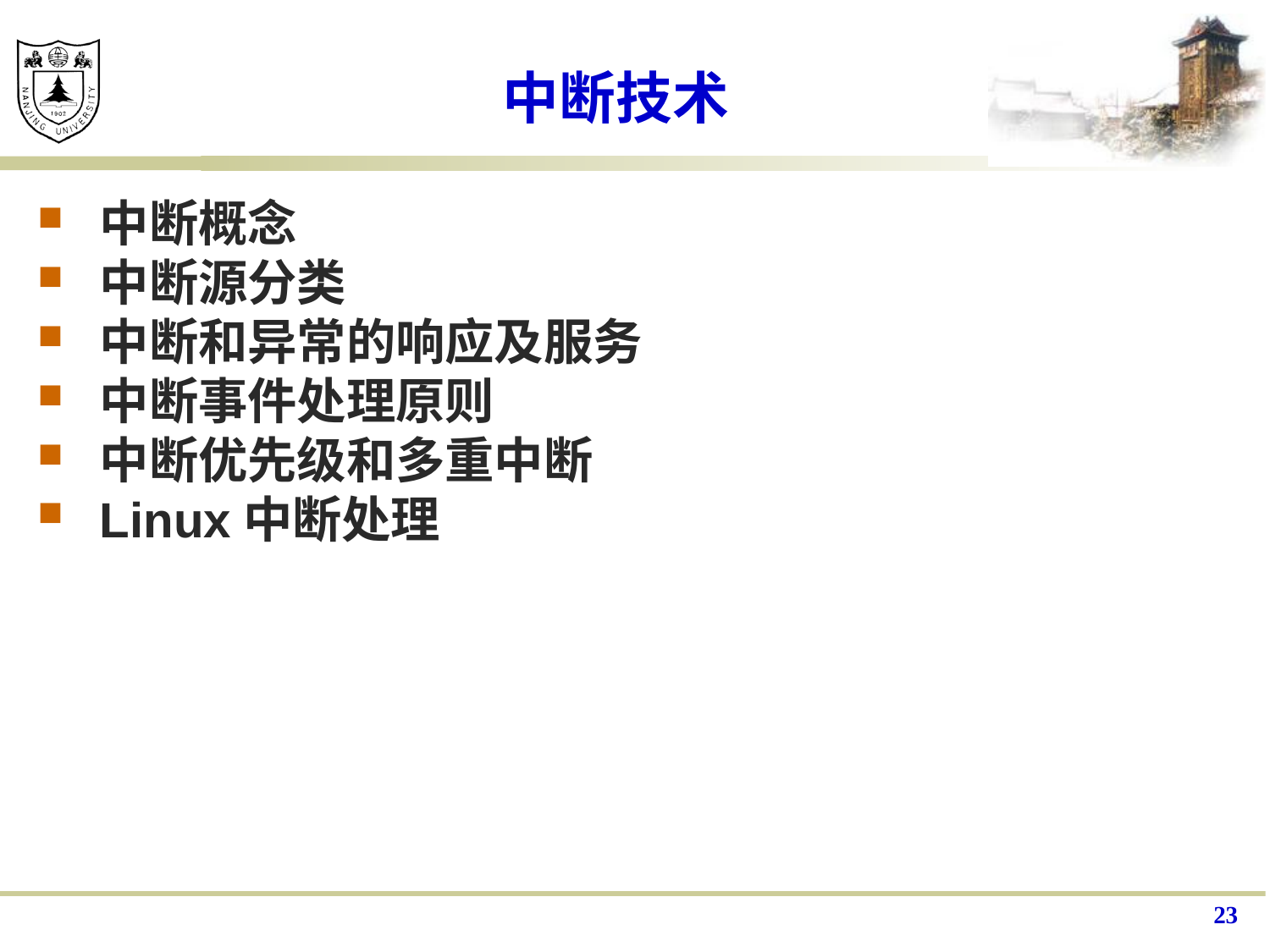

# 中断技术
中断概念
中断源分类
中断和异常的响应及服务
中断事件处理原则
中断优先级和多重中断
Linux中断处理

23